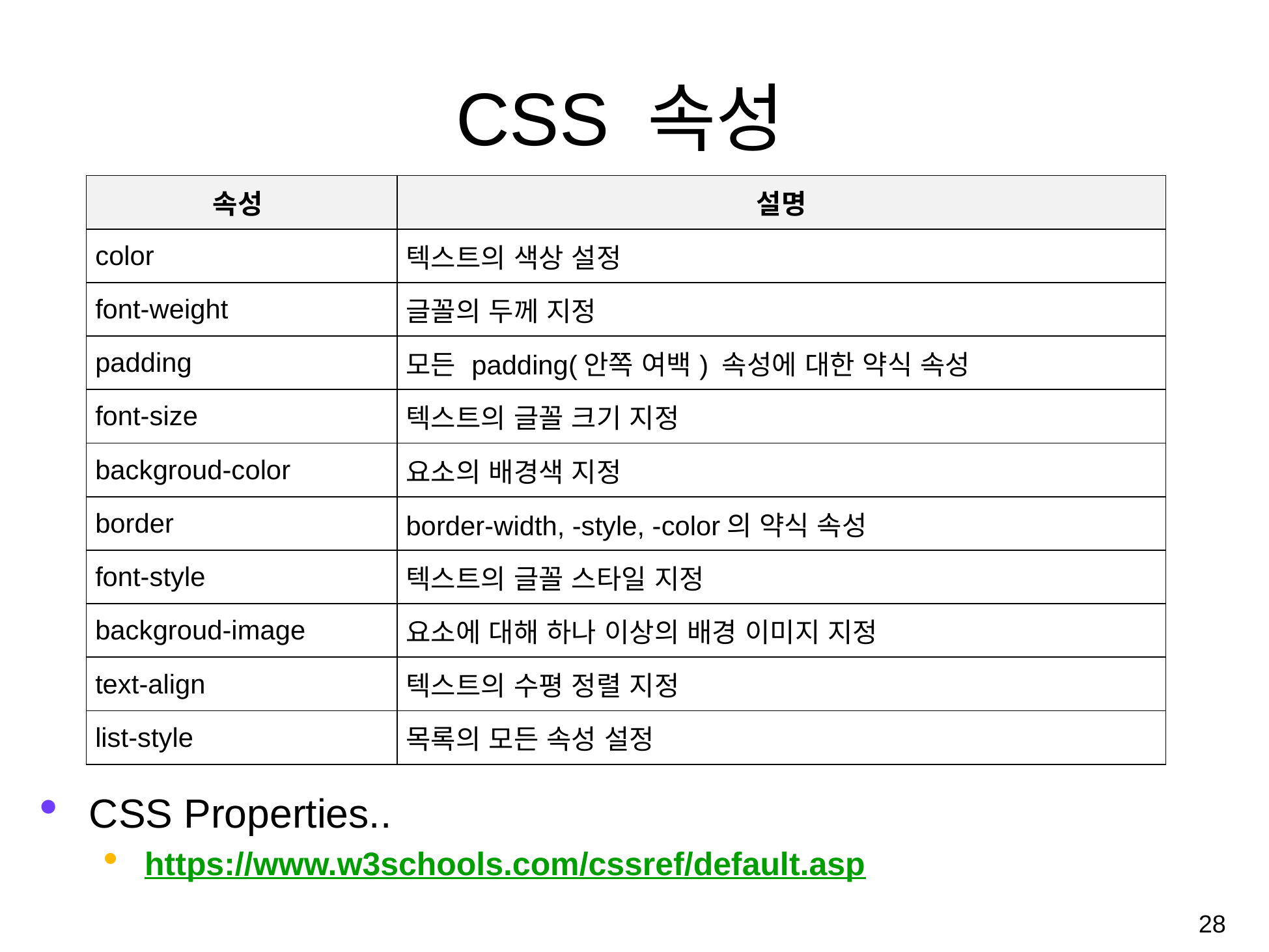

# CSS 속성
| 속성 | 설명 |
| --- | --- |
| color | 텍스트의 색상 설정 |
| font-weight | 글꼴의 두께 지정 |
| padding | 모든 padding(안쪽 여백) 속성에 대한 약식 속성 |
| font-size | 텍스트의 글꼴 크기 지정 |
| backgroud-color | 요소의 배경색 지정 |
| border | border-width, -style, -color의 약식 속성 |
| font-style | 텍스트의 글꼴 스타일 지정 |
| backgroud-image | 요소에 대해 하나 이상의 배경 이미지 지정 |
| text-align | 텍스트의 수평 정렬 지정 |
| list-style | 목록의 모든 속성 설정 |
CSS Properties..
https://www.w3schools.com/cssref/default.asp

28